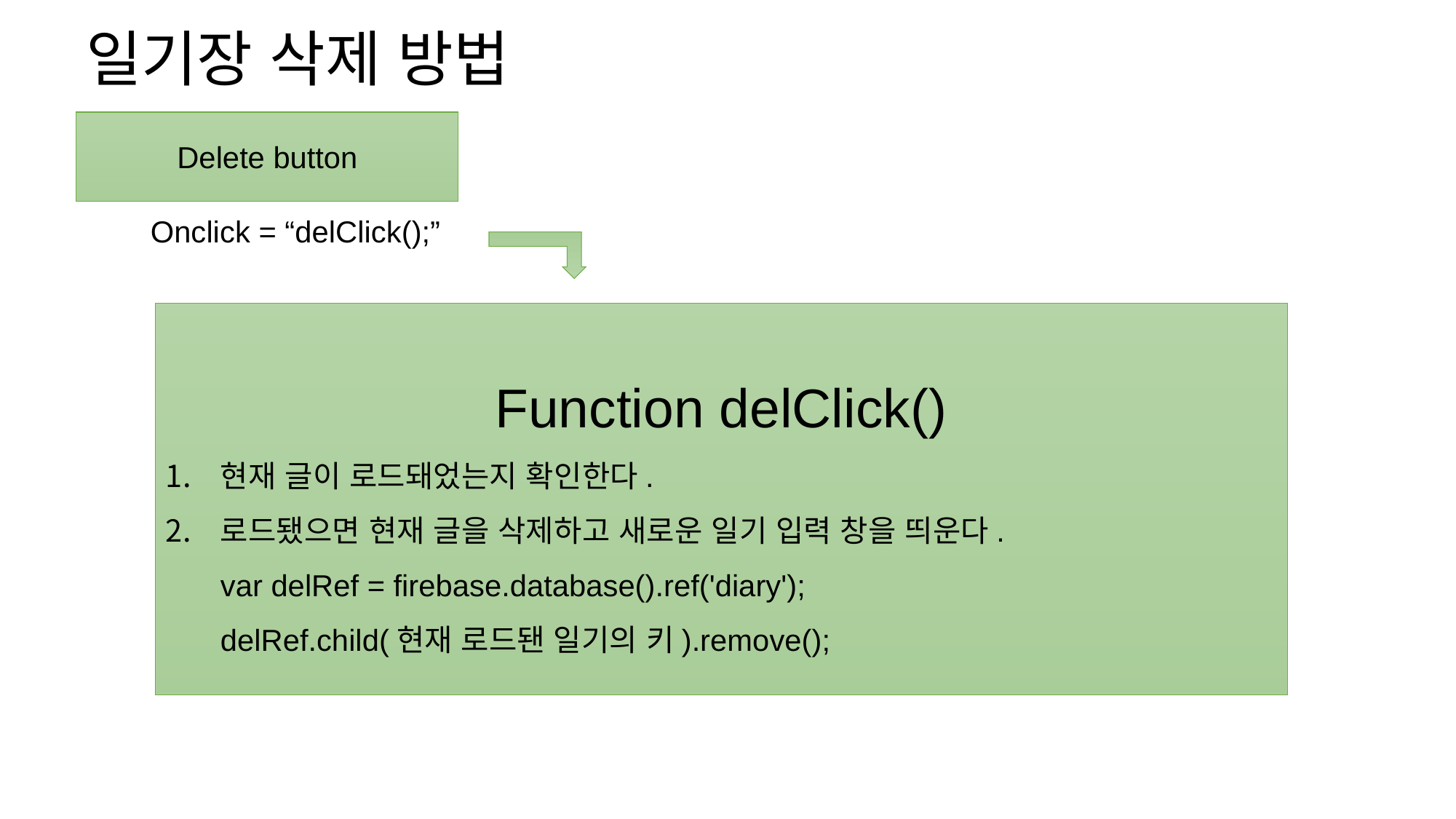

일기장 삭제 방법
Delete button
Onclick = “delClick();”

Function delClick()
현재 글이 로드돼었는지 확인한다.
로드됐으면 현재 글을 삭제하고 새로운 일기 입력 창을 띄운다.
var delRef = firebase.database().ref('diary');
delRef.child(현재 로드됀 일기의 키).remove();